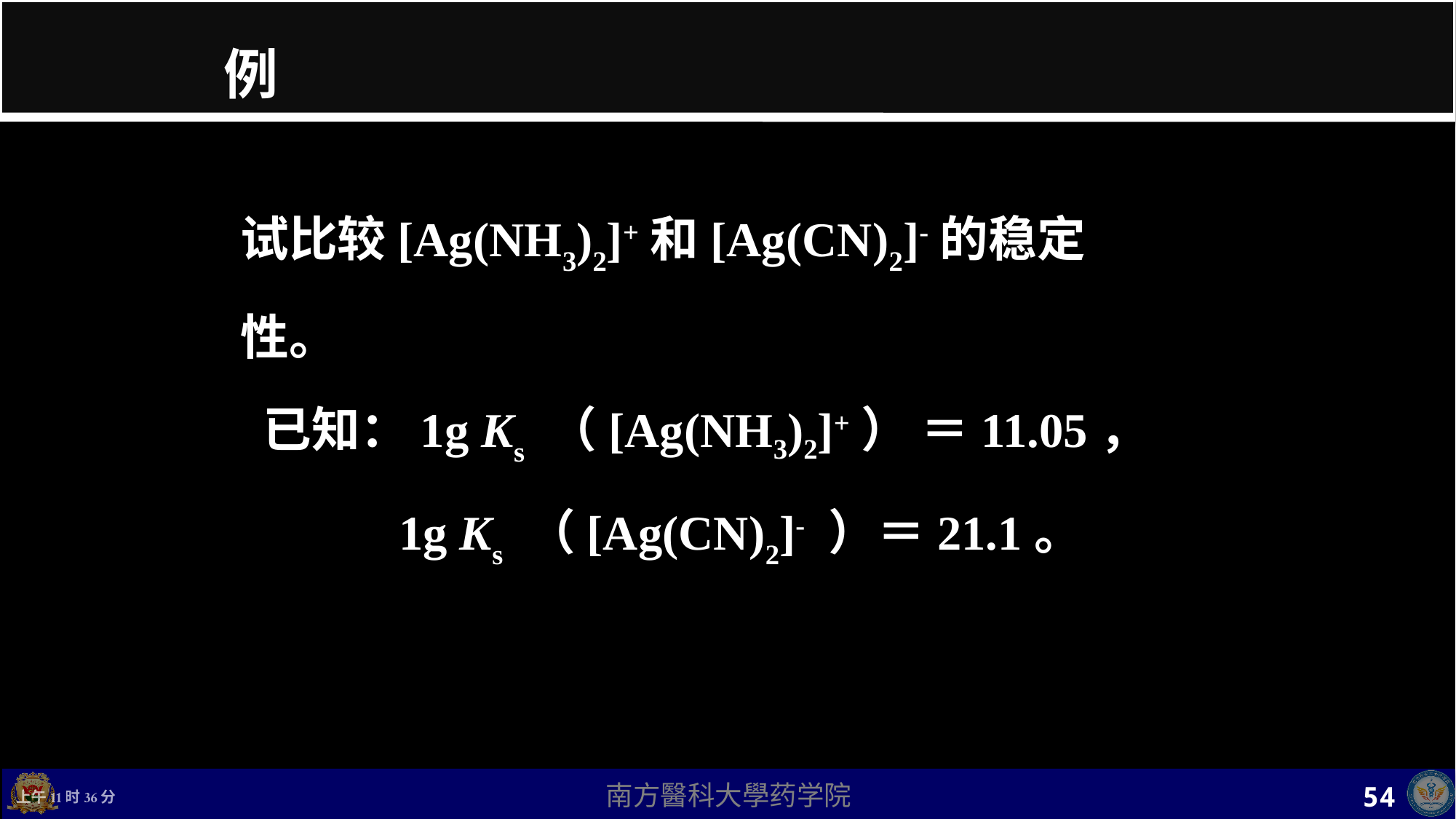

例
试比较[Ag(NH3)2]+和[Ag(CN)2]-的稳定性。
 已知：1g Ks （[Ag(NH3)2]+） ＝11.05，
             1g Ks （[Ag(CN)2]- ）＝21.1。
上午11时36分
54